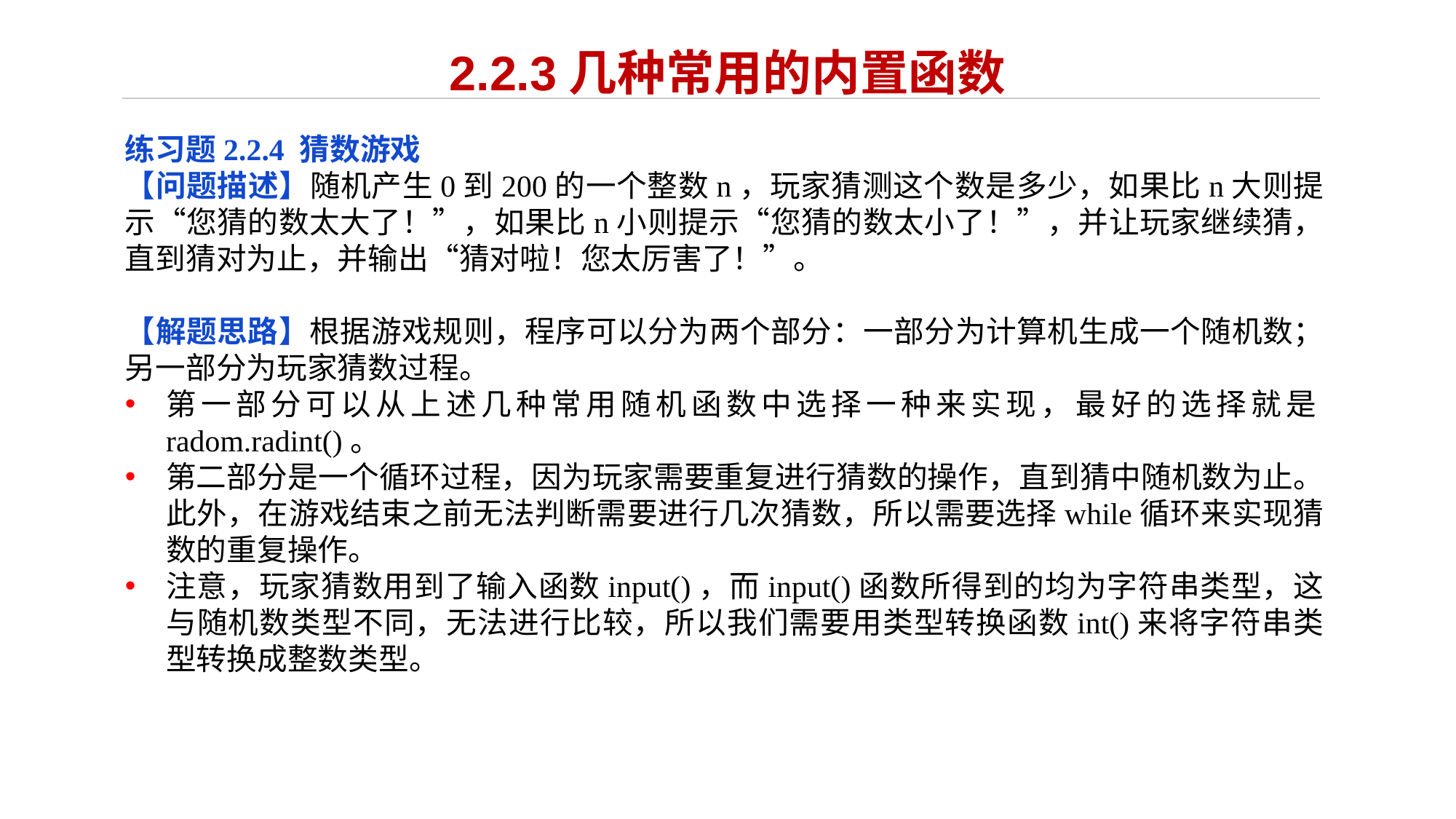

# 2.2.3几种常用的内置函数
练习题2.2.4 猜数游戏
【问题描述】随机产生0到200的一个整数n，玩家猜测这个数是多少，如果比n大则提示“您猜的数太大了！”，如果比n小则提示“您猜的数太小了！”，并让玩家继续猜，直到猜对为止，并输出“猜对啦！您太厉害了！”。

【解题思路】根据游戏规则，程序可以分为两个部分：一部分为计算机生成一个随机数；另一部分为玩家猜数过程。
第一部分可以从上述几种常用随机函数中选择一种来实现，最好的选择就是radom.radint()。
第二部分是一个循环过程，因为玩家需要重复进行猜数的操作，直到猜中随机数为止。此外，在游戏结束之前无法判断需要进行几次猜数，所以需要选择while循环来实现猜数的重复操作。
注意，玩家猜数用到了输入函数input()，而input()函数所得到的均为字符串类型，这与随机数类型不同，无法进行比较，所以我们需要用类型转换函数int()来将字符串类型转换成整数类型。